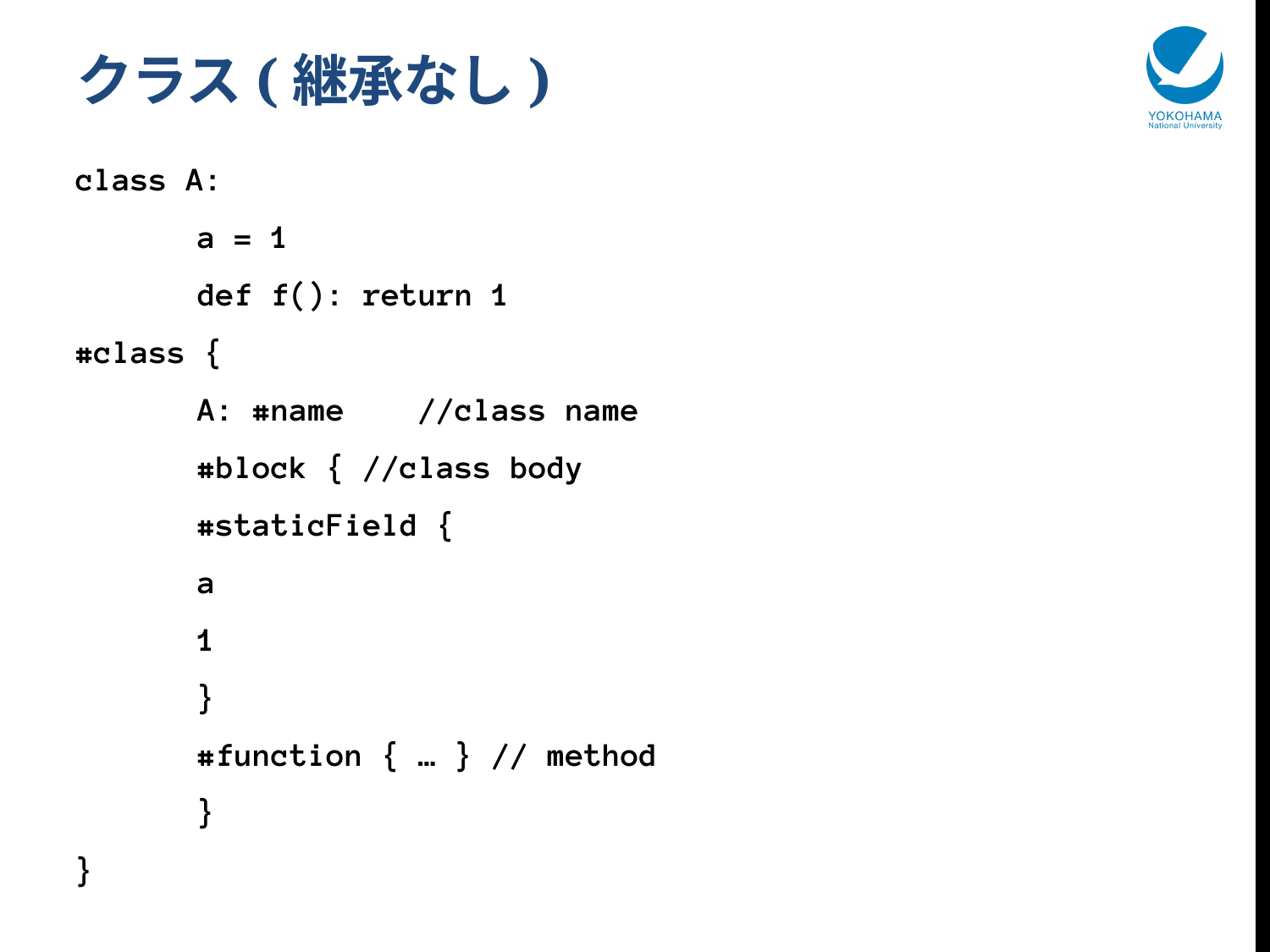

# クラス(継承なし)
class A:
	a = 1
	def f(): return 1
#class {
	A: #name    //class name
	#block { //class body
		#staticField {
			a
			1
		}
		#function { … } // method
	}
}